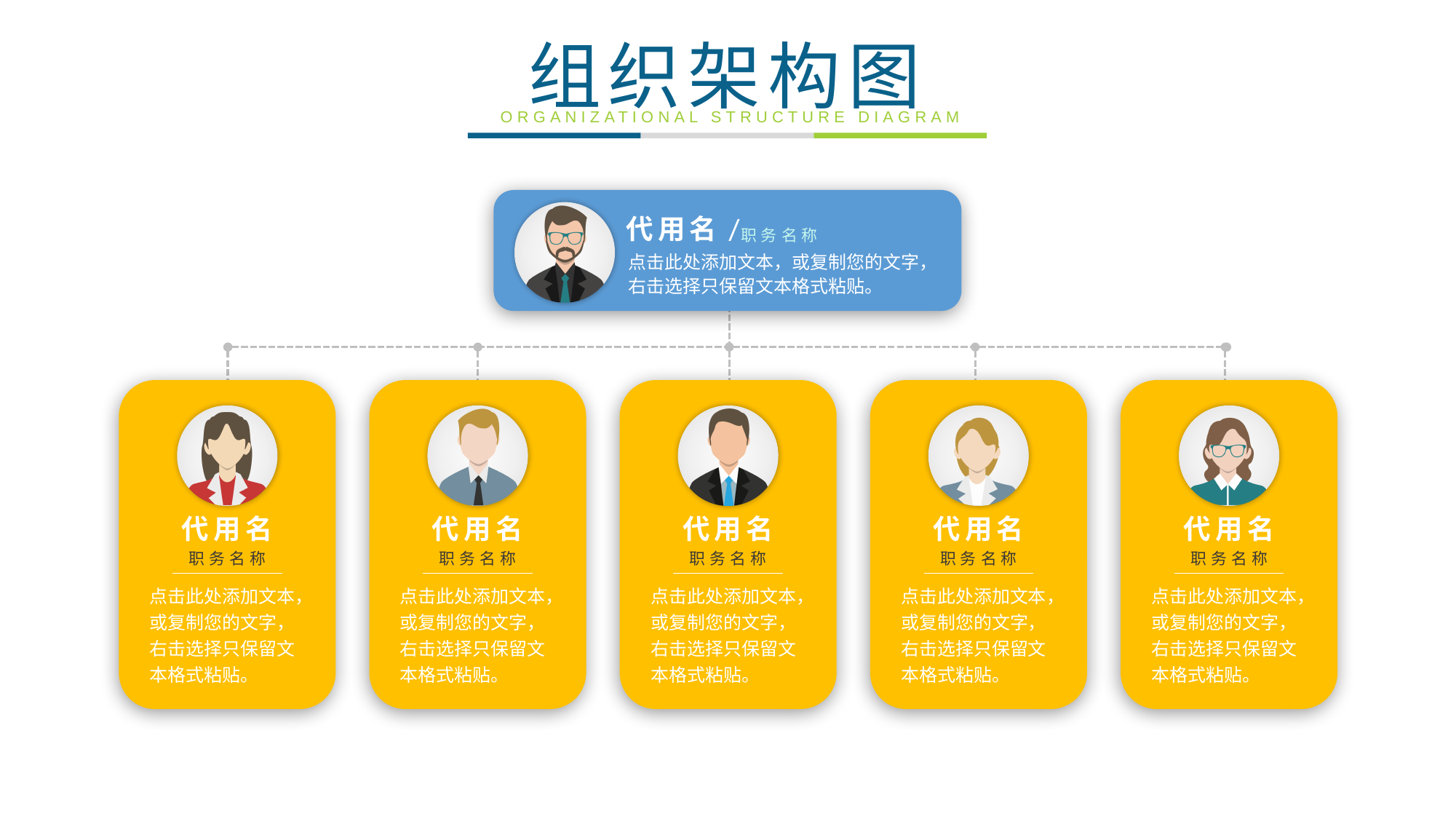

代用名/
职务名称
点击此处添加文本，或复制您的文字，右击选择只保留文本格式粘贴。

代用名
职务名称
点击此处添加文本，或复制您的文字，右击选择只保留文本格式粘贴。

代用名
职务名称
点击此处添加文本，或复制您的文字，右击选择只保留文本格式粘贴。

代用名
职务名称
点击此处添加文本，或复制您的文字，右击选择只保留文本格式粘贴。

代用名
职务名称
点击此处添加文本，或复制您的文字，右击选择只保留文本格式粘贴。

代用名
职务名称
点击此处添加文本，或复制您的文字，右击选择只保留文本格式粘贴。